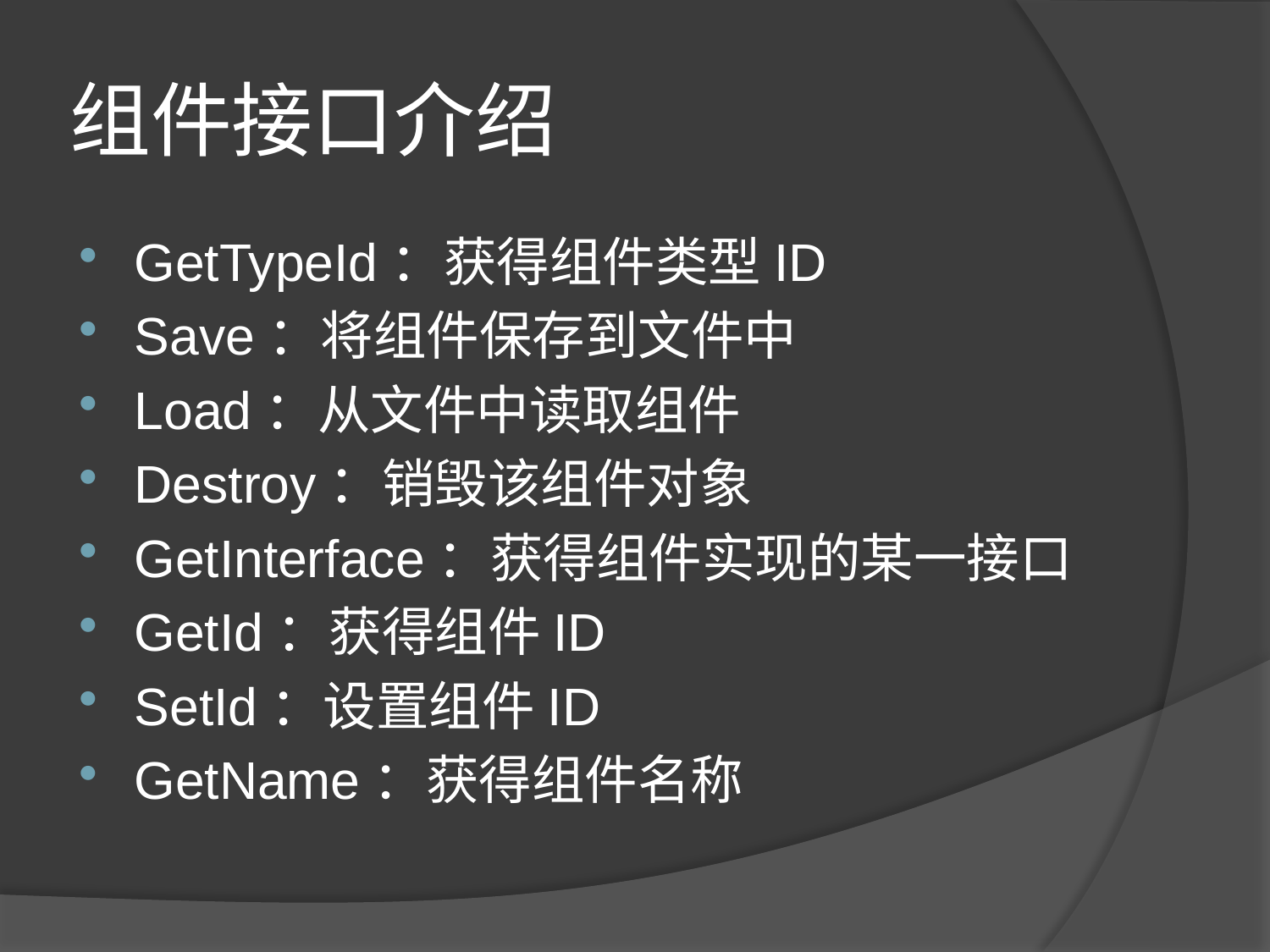

# 组件接口介绍
GetTypeId：获得组件类型ID
Save：将组件保存到文件中
Load：从文件中读取组件
Destroy：销毁该组件对象
GetInterface：获得组件实现的某一接口
GetId：获得组件ID
SetId：设置组件ID
GetName：获得组件名称